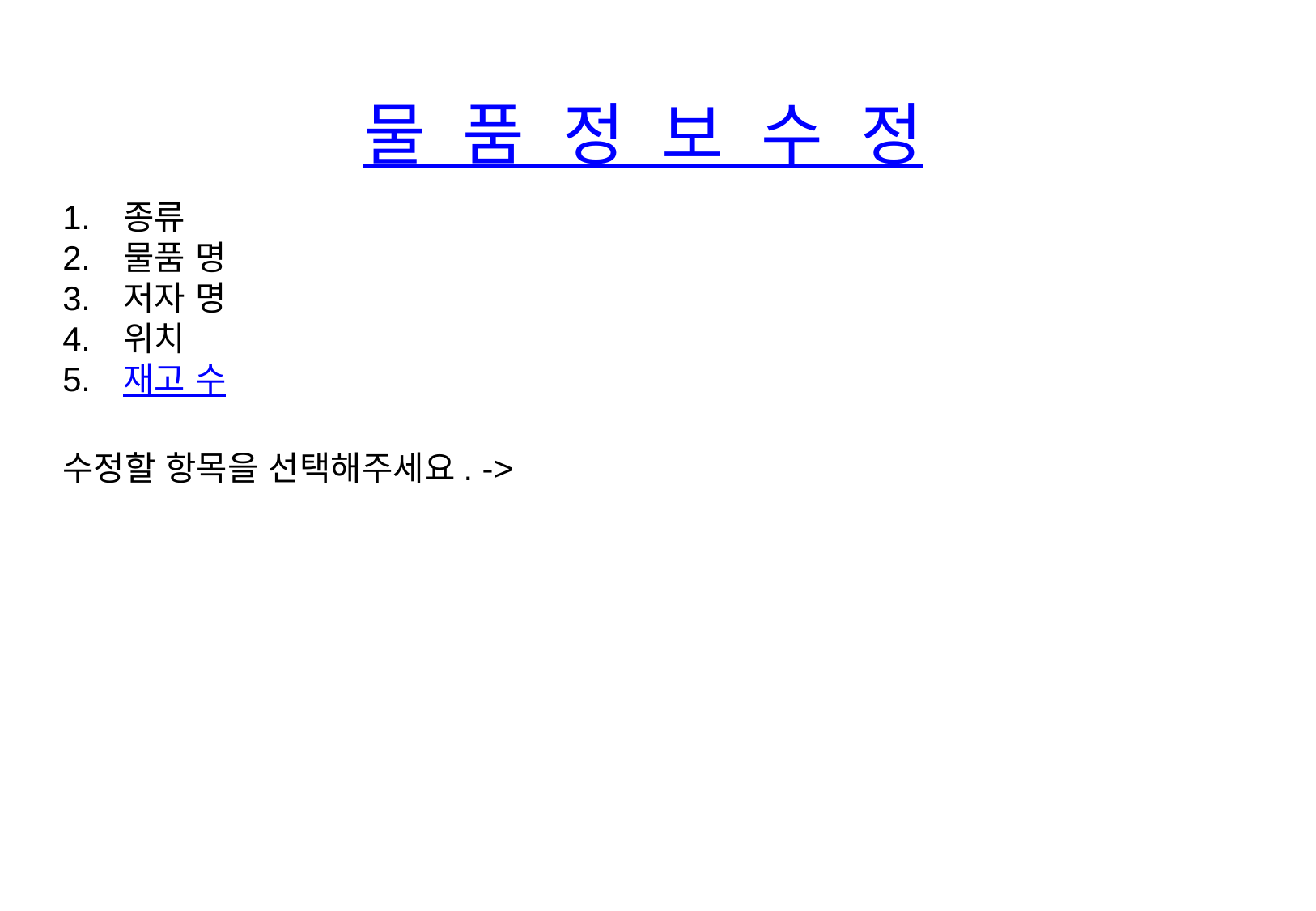

물  품  정  보  수  정
종류
물품 명
저자 명
위치
재고 수

수정할 항목을 선택해주세요. ->